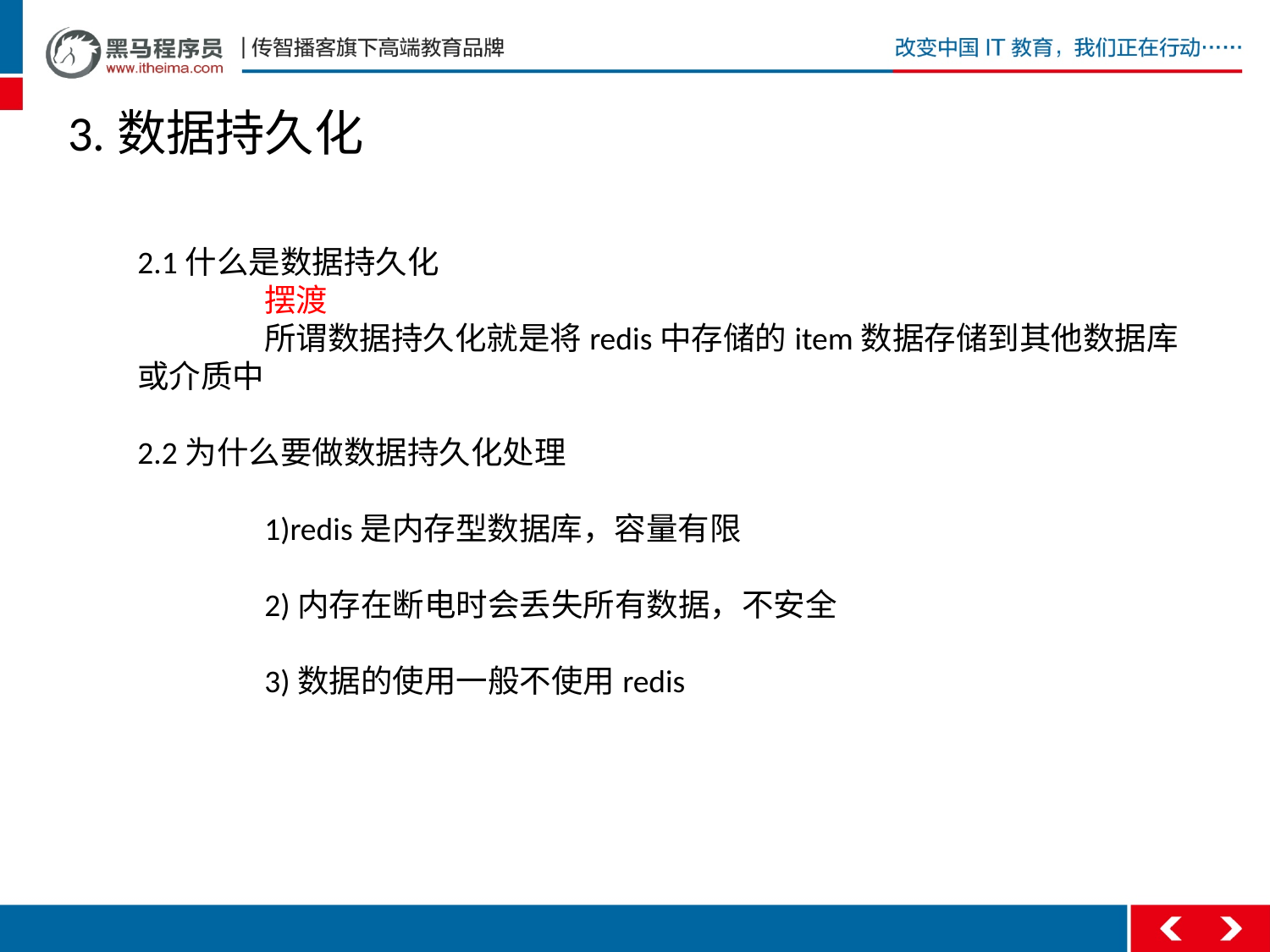

# 3.数据持久化
2.1什么是数据持久化
	摆渡
	所谓数据持久化就是将redis中存储的item数据存储到其他数据库或介质中

2.2为什么要做数据持久化处理

	1)redis是内存型数据库，容量有限

	2)内存在断电时会丢失所有数据，不安全

	3)数据的使用一般不使用redis